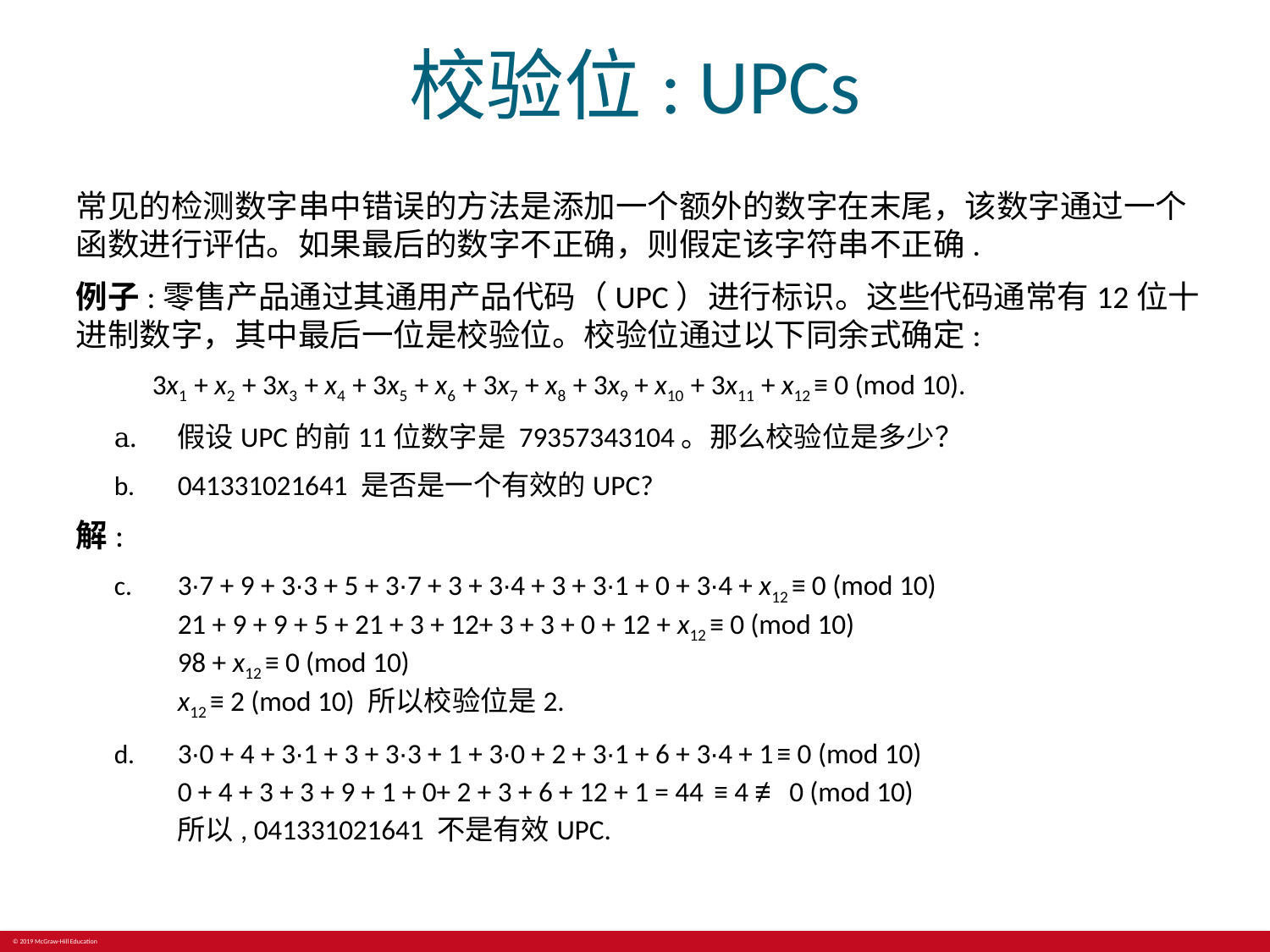

# 校验位: UPCs
常见的检测数字串中错误的方法是添加一个额外的数字在末尾，该数字通过一个函数进行评估。如果最后的数字不正确，则假定该字符串不正确.
例子:零售产品通过其通用产品代码（UPC）进行标识。这些代码通常有12位十进制数字，其中最后一位是校验位。校验位通过以下同余式确定:
3x1  + x2  + 3x3  + x4  + 3x5  + x6  + 3x7  + x8  + 3x9 + x10  + 3x11  + x12 ≡ 0 (mod 10).
假设UPC的前11位数字是 79357343104。那么校验位是多少？
041331021641 是否是一个有效的UPC?
解:
3∙7 + 9 + 3∙3 + 5 + 3∙7 + 3 + 3∙4 + 3 + 3∙1 + 0 + 3∙4 + x12 ≡ 0 (mod 10)
21 + 9 + 9 + 5 + 21 + 3 + 12+ 3 + 3 + 0 + 12 + x12 ≡ 0 (mod 10)
98 + x12 ≡ 0 (mod 10)
x12 ≡ 2 (mod 10) 所以校验位是2.
3∙0 + 4 + 3∙1 + 3 + 3∙3 + 1 + 3∙0 + 2 + 3∙1 + 6 + 3∙4 + 1 ≡ 0 (mod 10)
0 + 4 + 3 + 3 + 9 + 1 + 0+ 2 + 3 + 6 + 12 + 1 = 44  ≡ 4 ≢ 0 (mod 10)
所以, 041331021641 不是有效UPC.